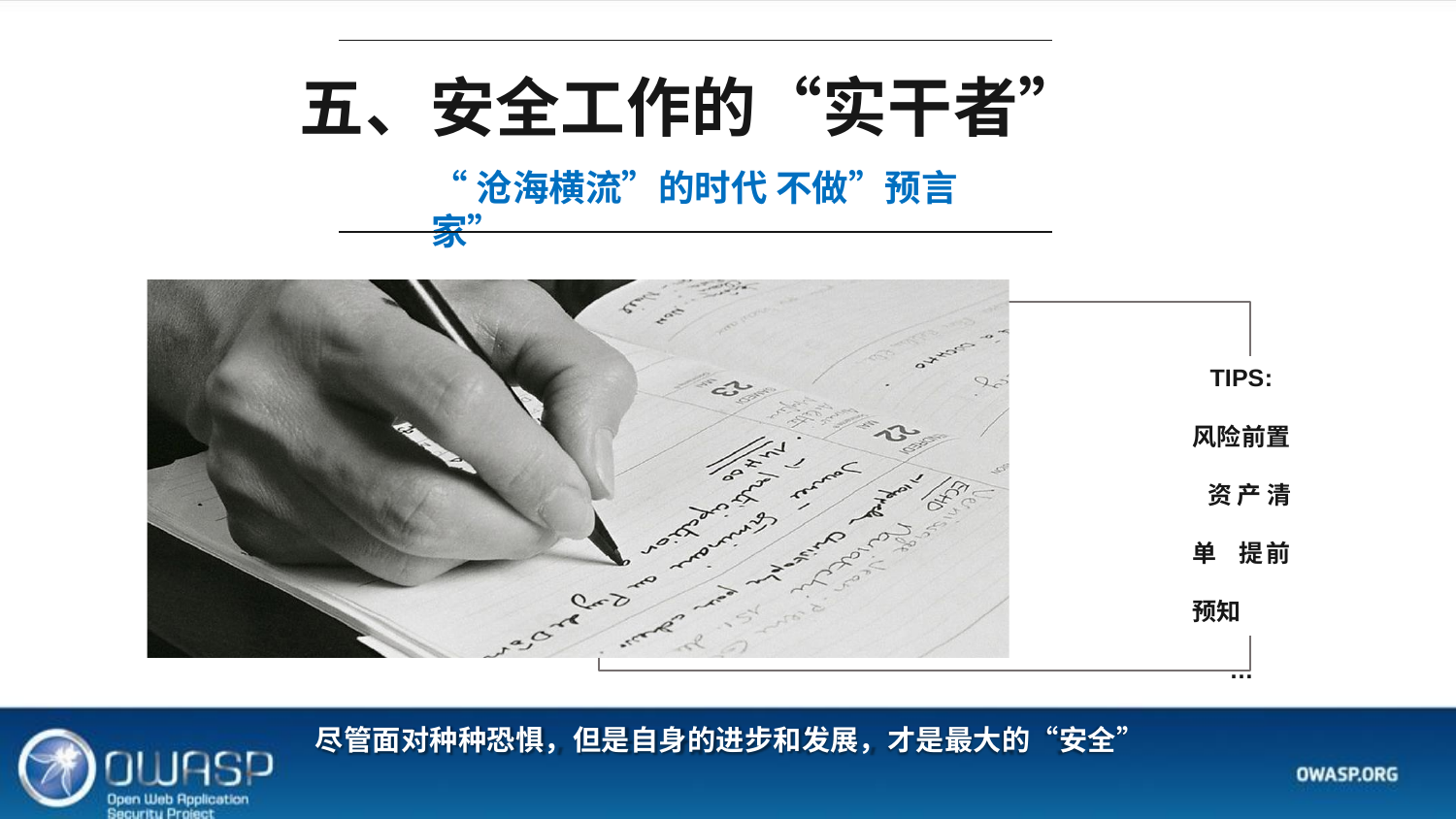

# 五、安全工作的“实干者”
“沧海横流”的时代 不做”预言家”

TIPS:
风险前置  资产清单  提前预知

…

尽管面对种种恐惧，但是自身的进步和发展，才是最大的“安全”